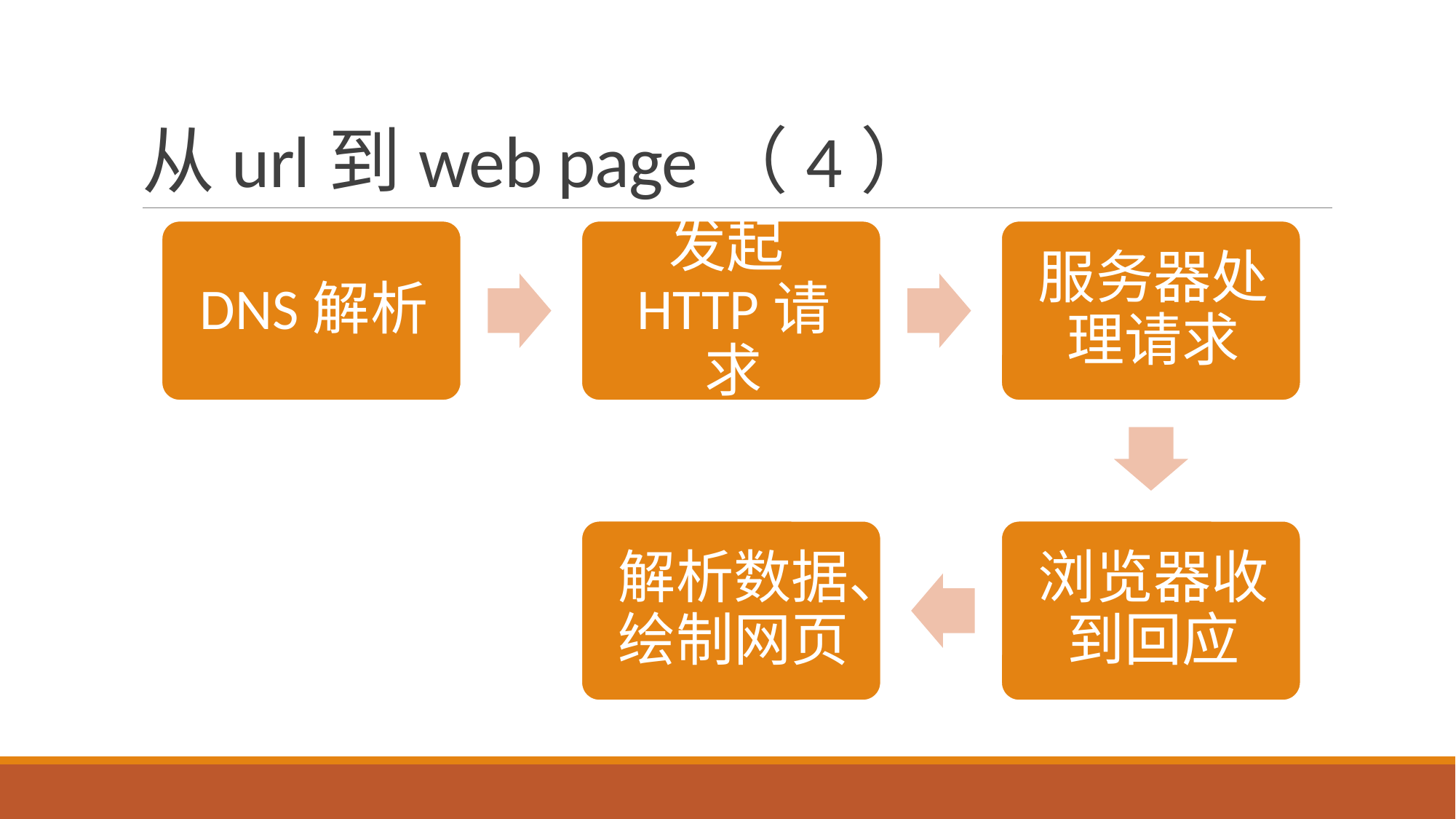

# 从url到web page（4）
DNS解析

发起HTTP请求

服务器处理请求

浏览器收到回应

解析数据、绘制网页